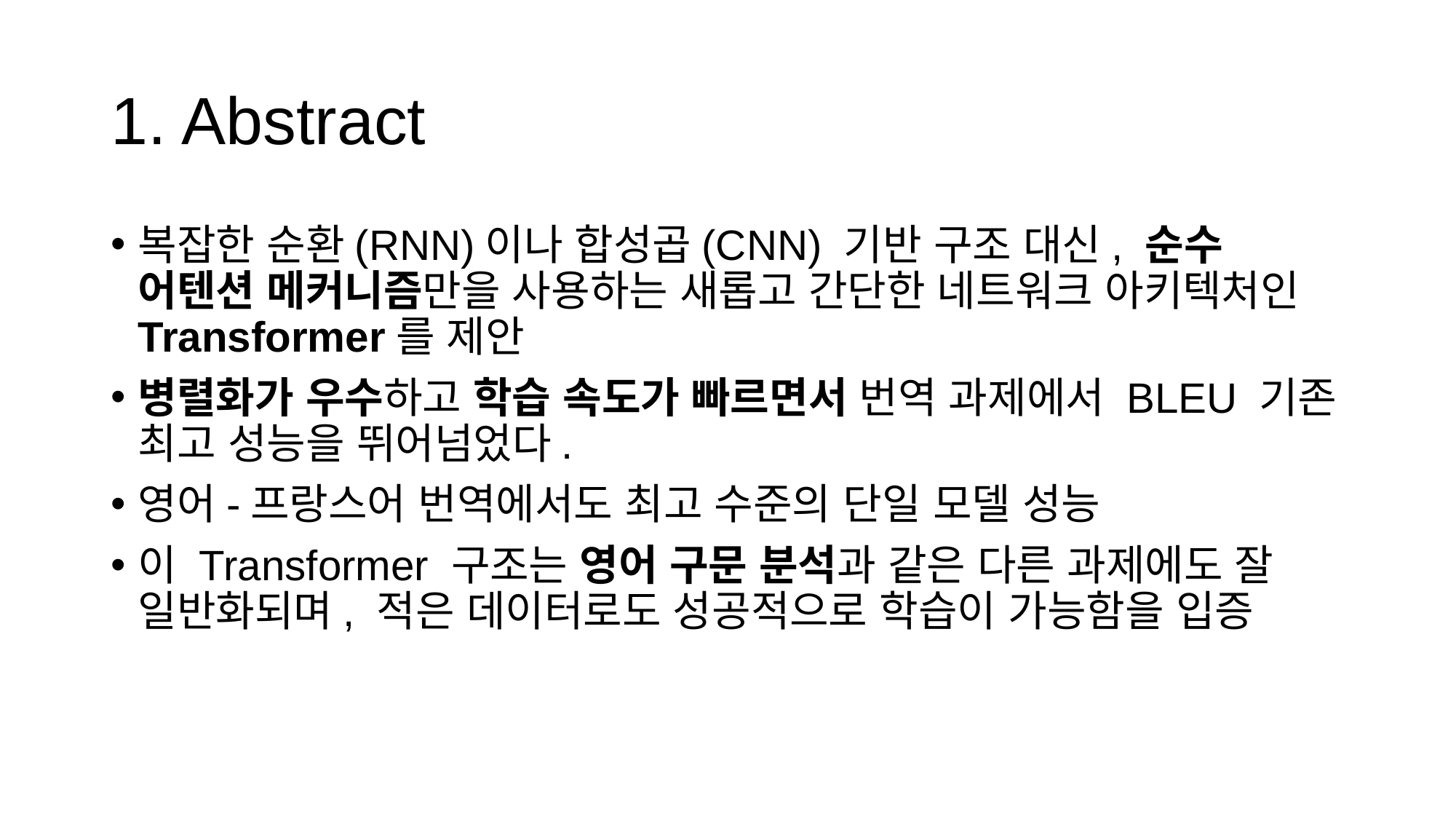

# 1. Abstract
복잡한 순환(RNN)이나 합성곱(CNN) 기반 구조 대신, 순수 어텐션 메커니즘만을 사용하는 새롭고 간단한 네트워크 아키텍처인 Transformer를 제안
병렬화가 우수하고 학습 속도가 빠르면서 번역 과제에서 BLEU 기존 최고 성능을 뛰어넘었다.
영어-프랑스어 번역에서도 최고 수준의 단일 모델 성능
이 Transformer 구조는 영어 구문 분석과 같은 다른 과제에도 잘 일반화되며, 적은 데이터로도 성공적으로 학습이 가능함을 입증